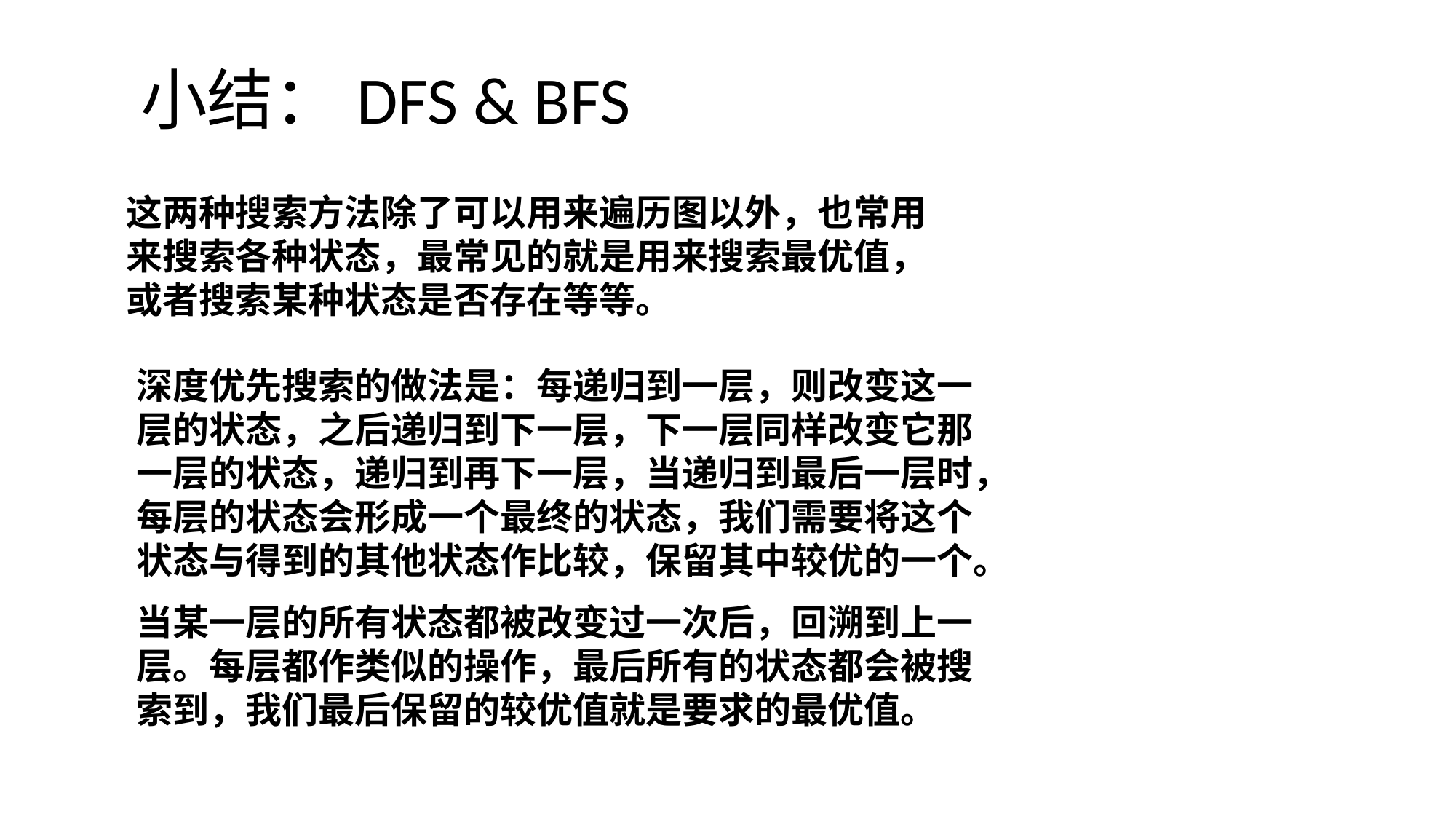

# 小结：DFS & BFS
这两种搜索方法除了可以用来遍历图以外，也常用来搜索各种状态，最常见的就是用来搜索最优值，或者搜索某种状态是否存在等等。
深度优先搜索的做法是：每递归到一层，则改变这一层的状态，之后递归到下一层，下一层同样改变它那一层的状态，递归到再下一层，当递归到最后一层时，每层的状态会形成一个最终的状态，我们需要将这个状态与得到的其他状态作比较，保留其中较优的一个。
当某一层的所有状态都被改变过一次后，回溯到上一层。每层都作类似的操作，最后所有的状态都会被搜索到，我们最后保留的较优值就是要求的最优值。